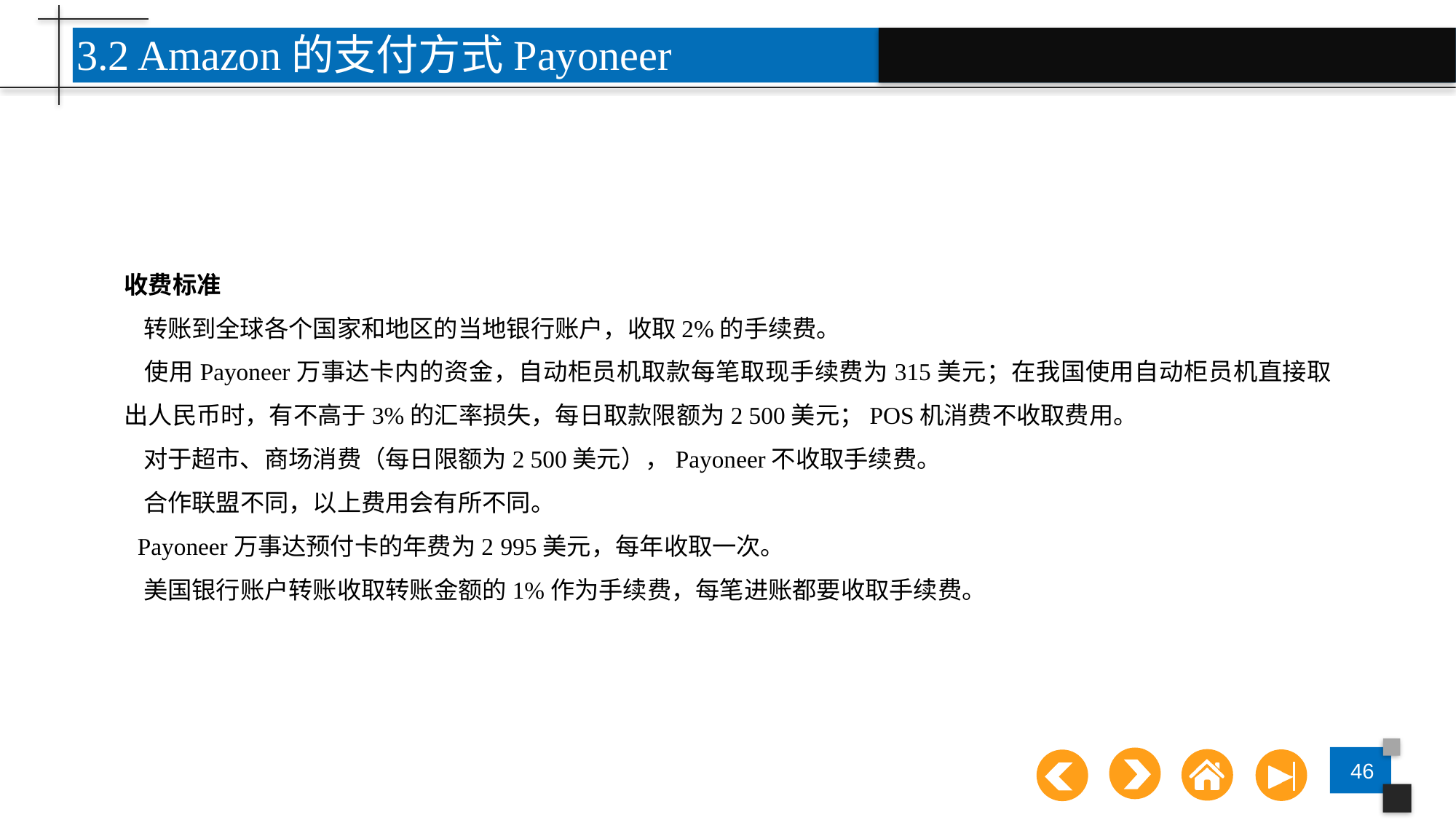

3.2 Amazon的支付方式Payoneer
收费标准
  转账到全球各个国家和地区的当地银行账户，收取2%的手续费。
  使用Payoneer万事达卡内的资金，自动柜员机取款每笔取现手续费为315美元；在我国使用自动柜员机直接取出人民币时，有不高于3%的汇率损失，每日取款限额为2 500美元；POS机消费不收取费用。
  对于超市、商场消费（每日限额为2 500美元），Payoneer不收取手续费。
  合作联盟不同，以上费用会有所不同。
  Payoneer万事达预付卡的年费为2 995美元，每年收取一次。
  美国银行账户转账收取转账金额的1%作为手续费，每笔进账都要收取手续费。